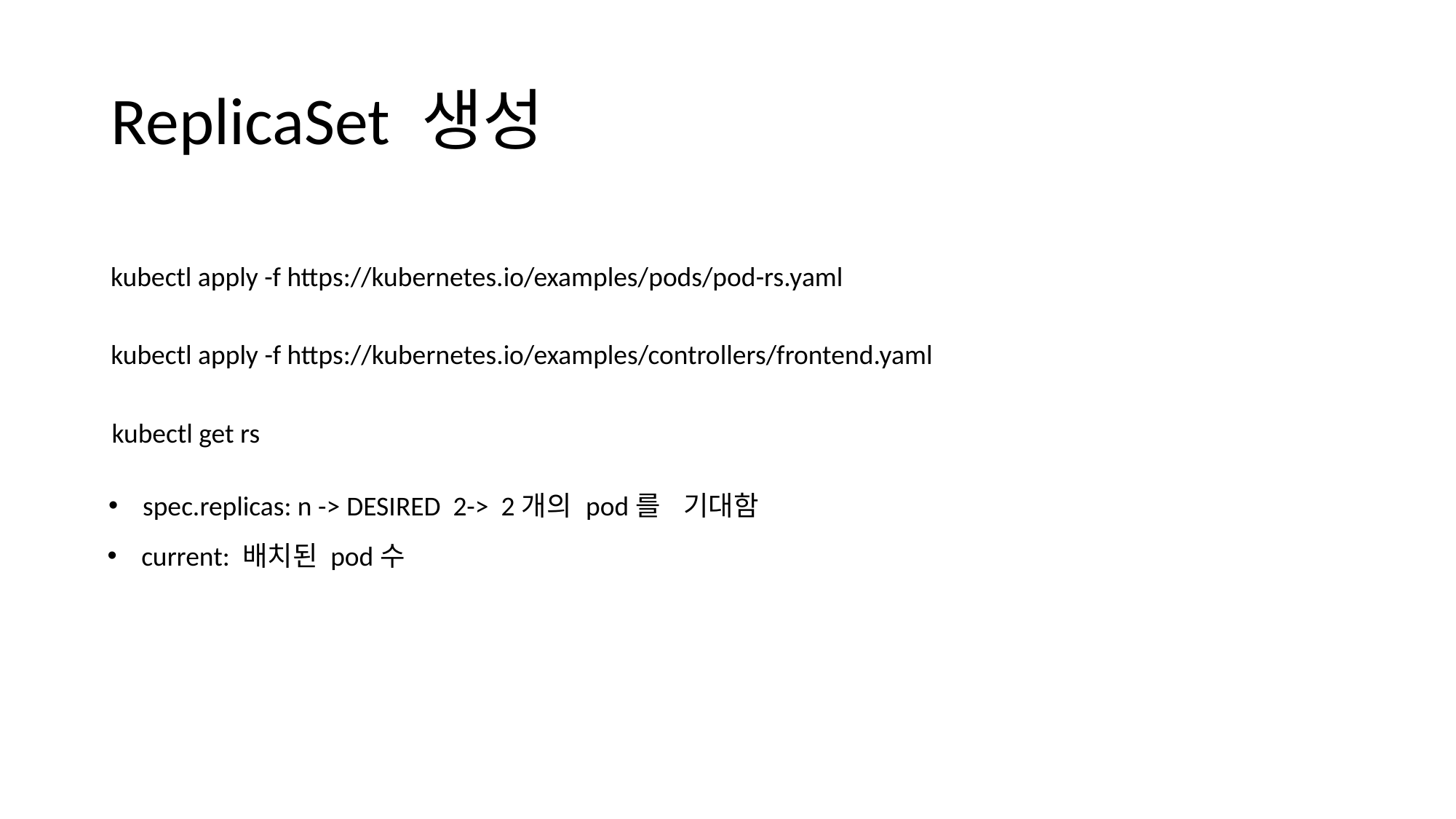

# ReplicaSet 생성
kubectl apply -f https://kubernetes.io/examples/pods/pod-rs.yaml
kubectl apply -f https://kubernetes.io/examples/controllers/frontend.yaml

kubectl get rs
spec.replicas: n -> DESIRED  2->  2개의 pod를   기대함
current: 배치된 pod수